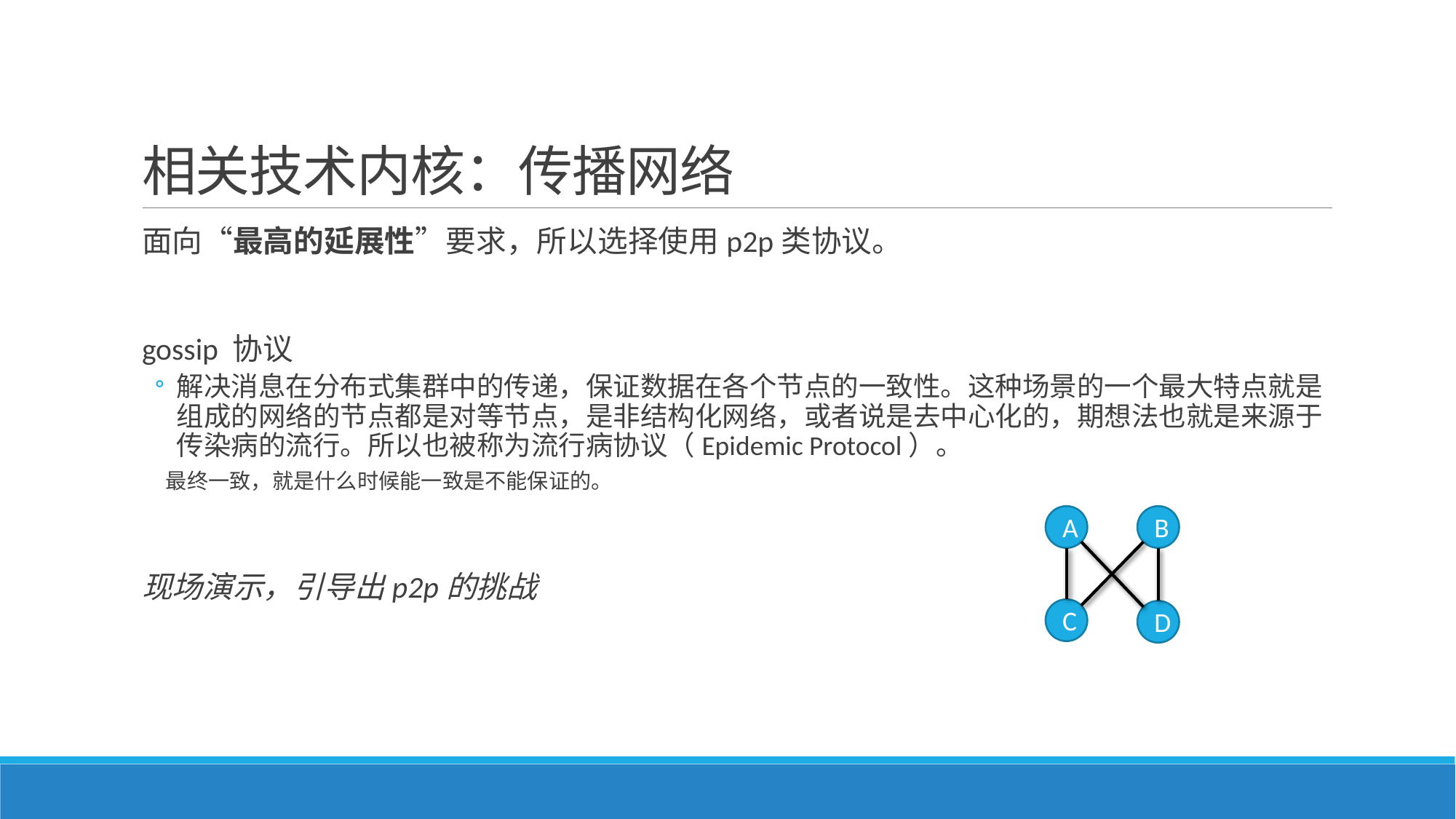

# 相关技术内核：传播网络
面向“最高的延展性”要求，所以选择使用p2p类协议。

gossip 协议
解决消息在分布式集群中的传递，保证数据在各个节点的一致性。这种场景的一个最大特点就是组成的网络的节点都是对等节点，是非结构化网络，或者说是去中心化的，期想法也就是来源于传染病的流行。所以也被称为流行病协议（Epidemic Protocol）。
最终一致，就是什么时候能一致是不能保证的。

现场演示，引导出p2p的挑战
A
B
C
D